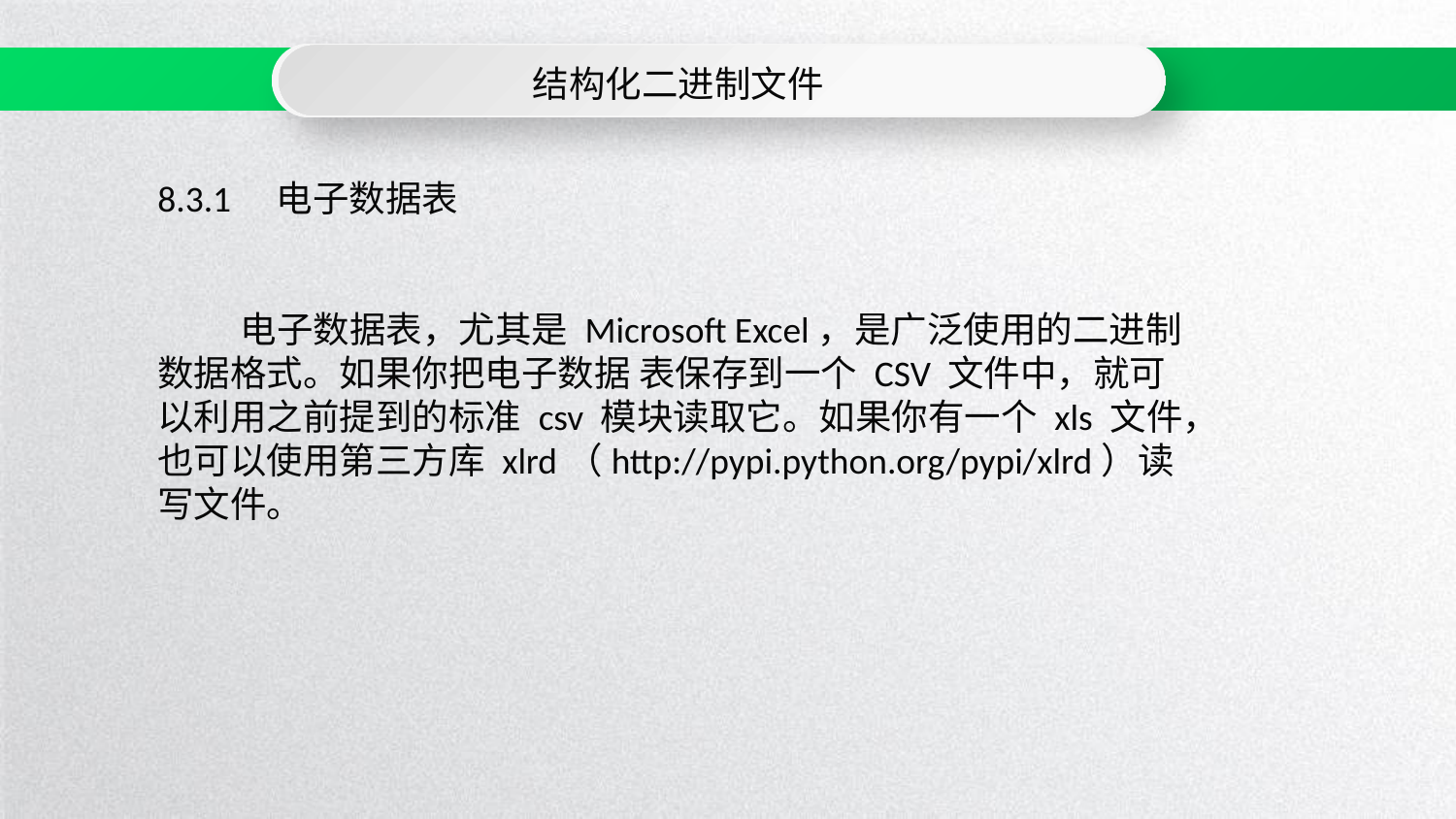

结构化二进制文件
8.3.1　电子数据表

         电子数据表，尤其是 Microsoft Excel，是广泛使用的二进制数据格式。如果你把电子数据 表保存到一个 CSV 文件中，就可以利用之前提到的标准 csv 模块读取它。如果你有一个 xls 文件，也可以使用第三方库 xlrd（http://pypi.python.org/pypi/xlrd）读写文件。